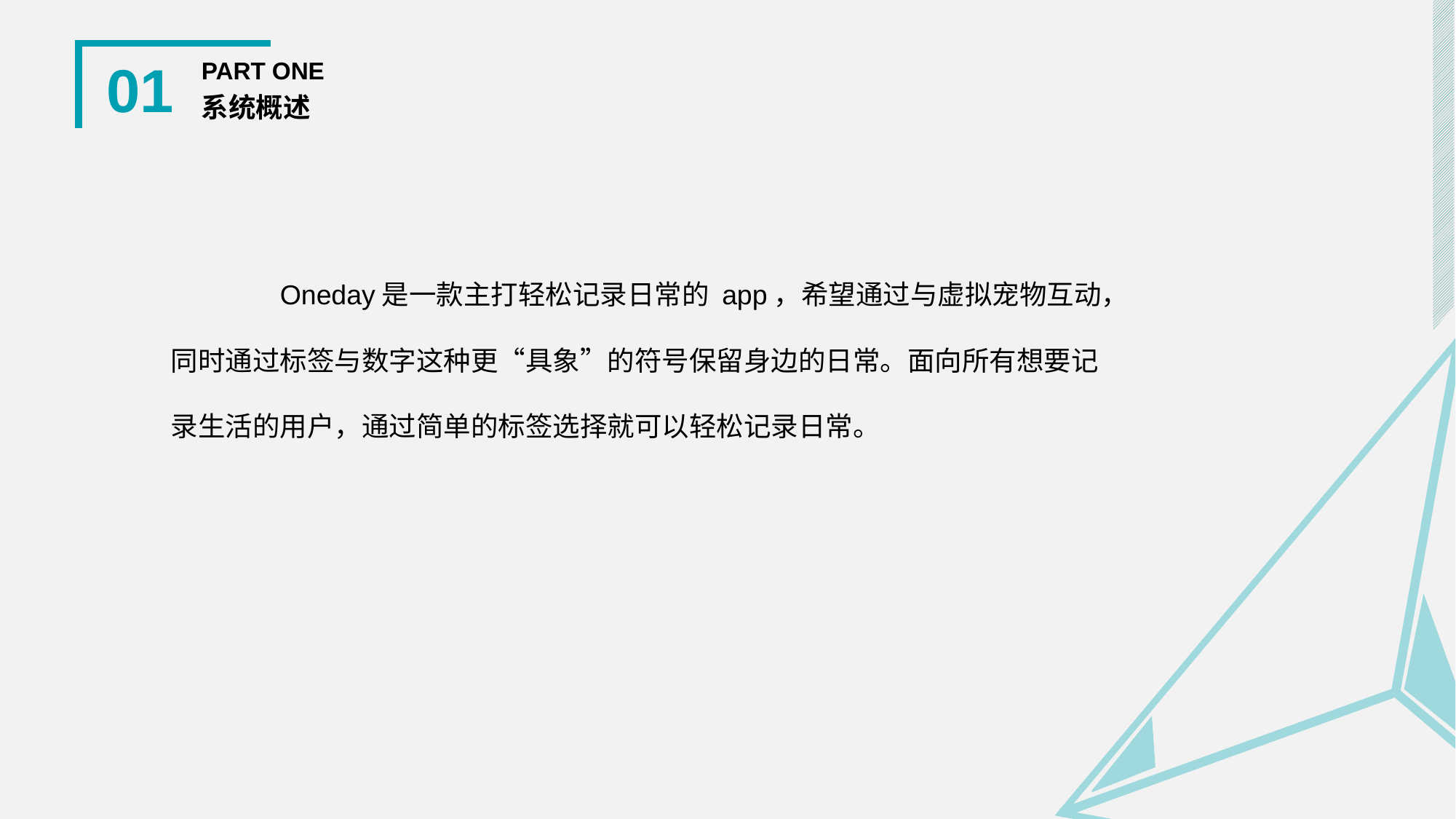

01
PART ONE
系统概述
 	Oneday是一款主打轻松记录日常的 app，希望通过与虚拟宠物互动，同时通过标签与数字这种更“具象”的符号保留身边的日常。面向所有想要记录生活的用户，通过简单的标签选择就可以轻松记录日常。